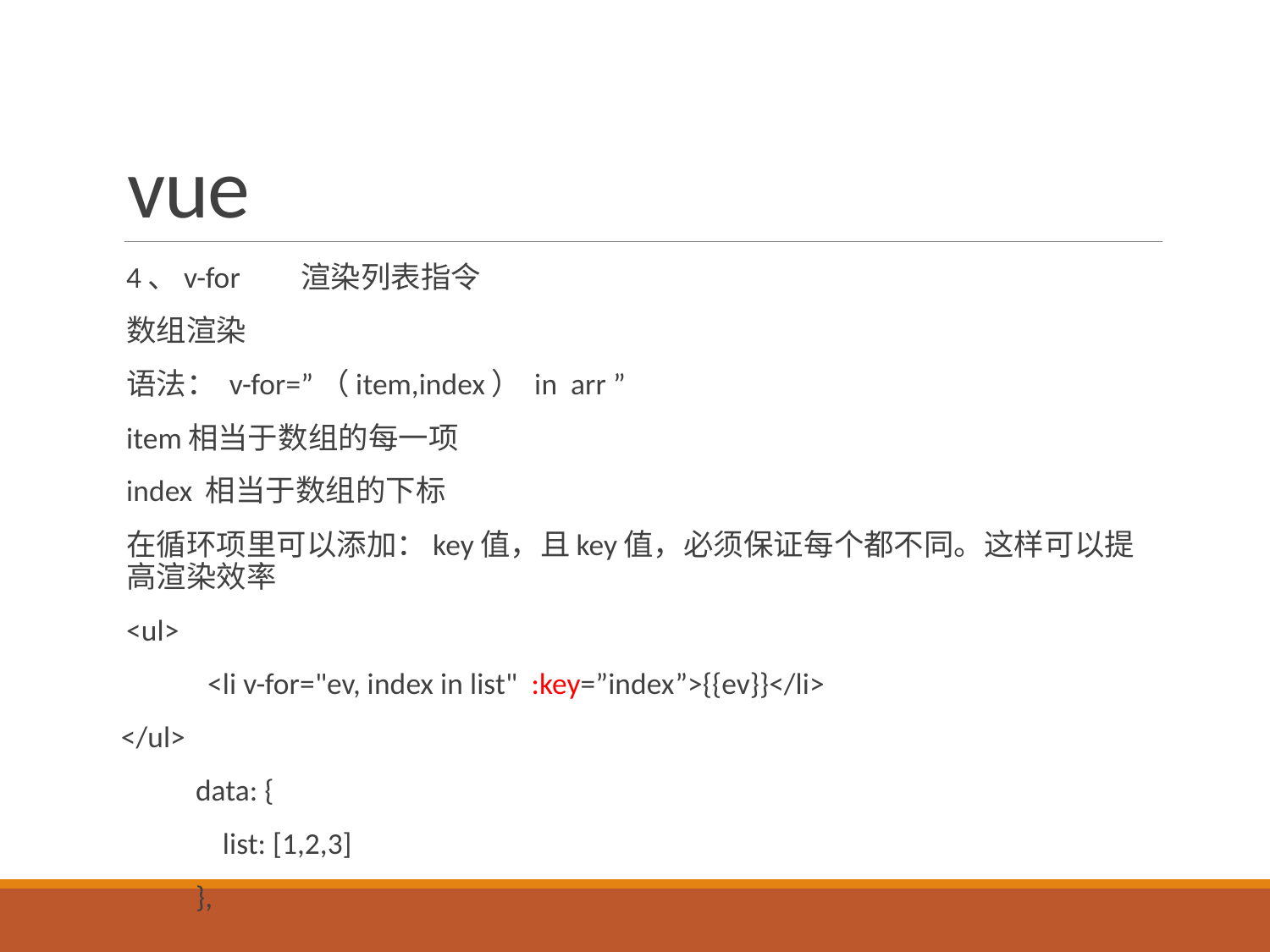

# vue
4、v-for        渲染列表指令
数组渲染
语法： v-for=”（item,index） in  arr ”
item相当于数组的每一项
index 相当于数组的下标
在循环项里可以添加：key值，且key值，必须保证每个都不同。这样可以提高渲染效率
<ul>
            <li v-for="ev, index in list"  :key=”index”>{{ev}}</li>
 </ul>
            data: {
                list: [1,2,3]
            },